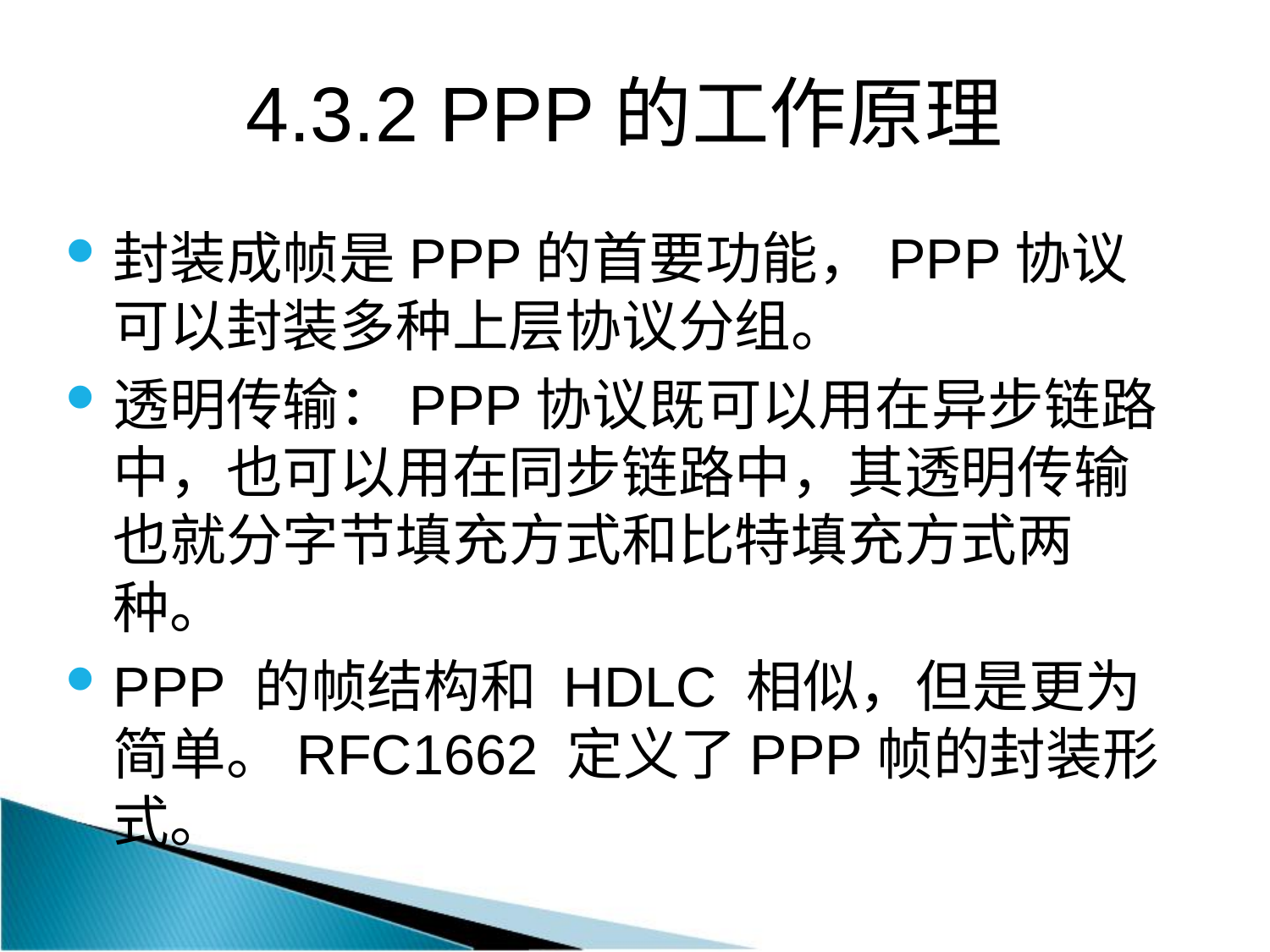

# 4.3.2 PPP的工作原理
封装成帧是PPP的首要功能，PPP协议可以封装多种上层协议分组。
透明传输：PPP协议既可以用在异步链路中，也可以用在同步链路中，其透明传输也就分字节填充方式和比特填充方式两种。
PPP 的帧结构和 HDLC 相似，但是更为简单。RFC1662 定义了PPP帧的封装形式。